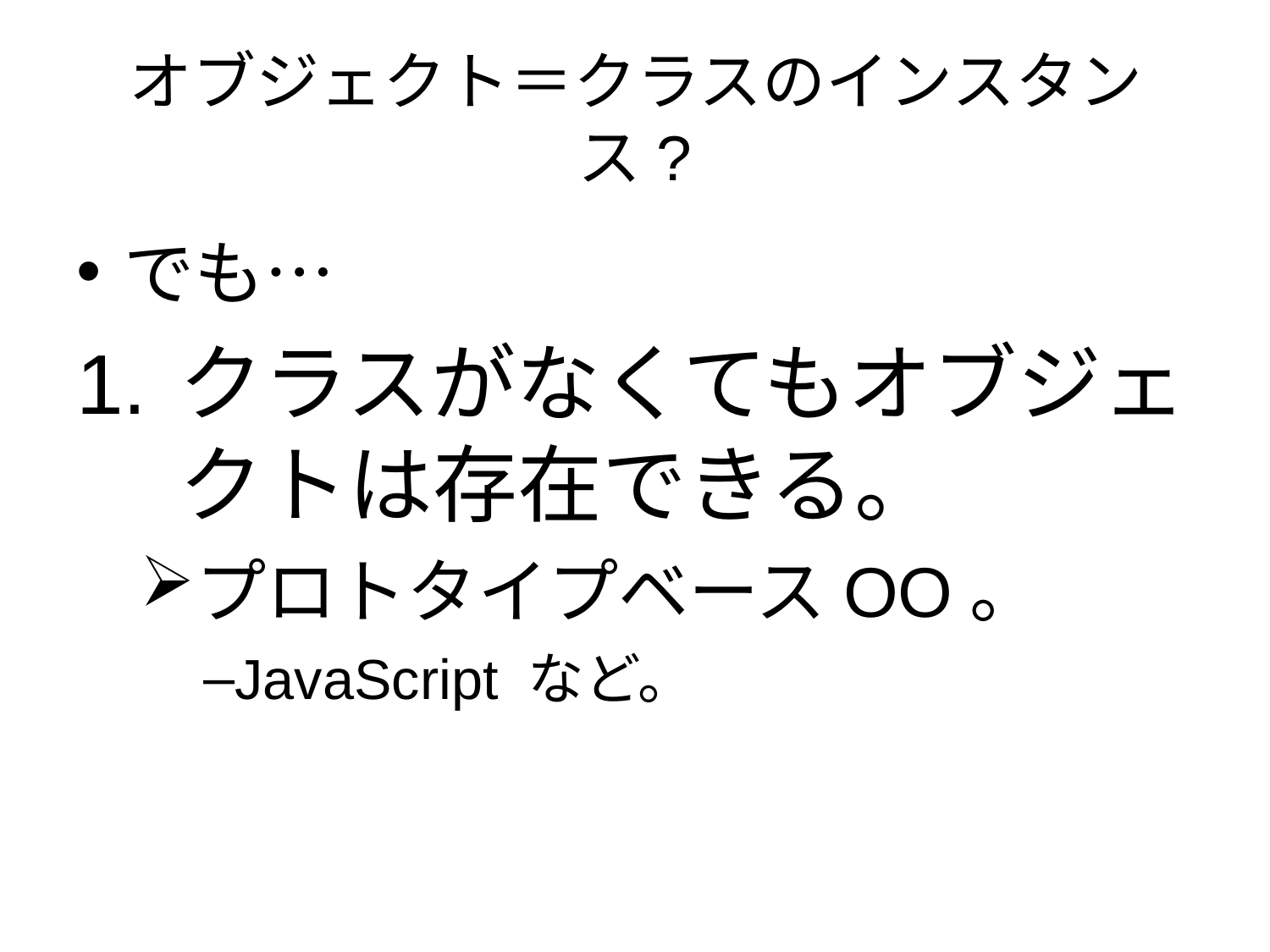

# オブジェクト＝クラスのインスタンス?
でも…
クラスがなくてもオブジェクトは存在できる。
プロトタイプベースOO。
JavaScript など。